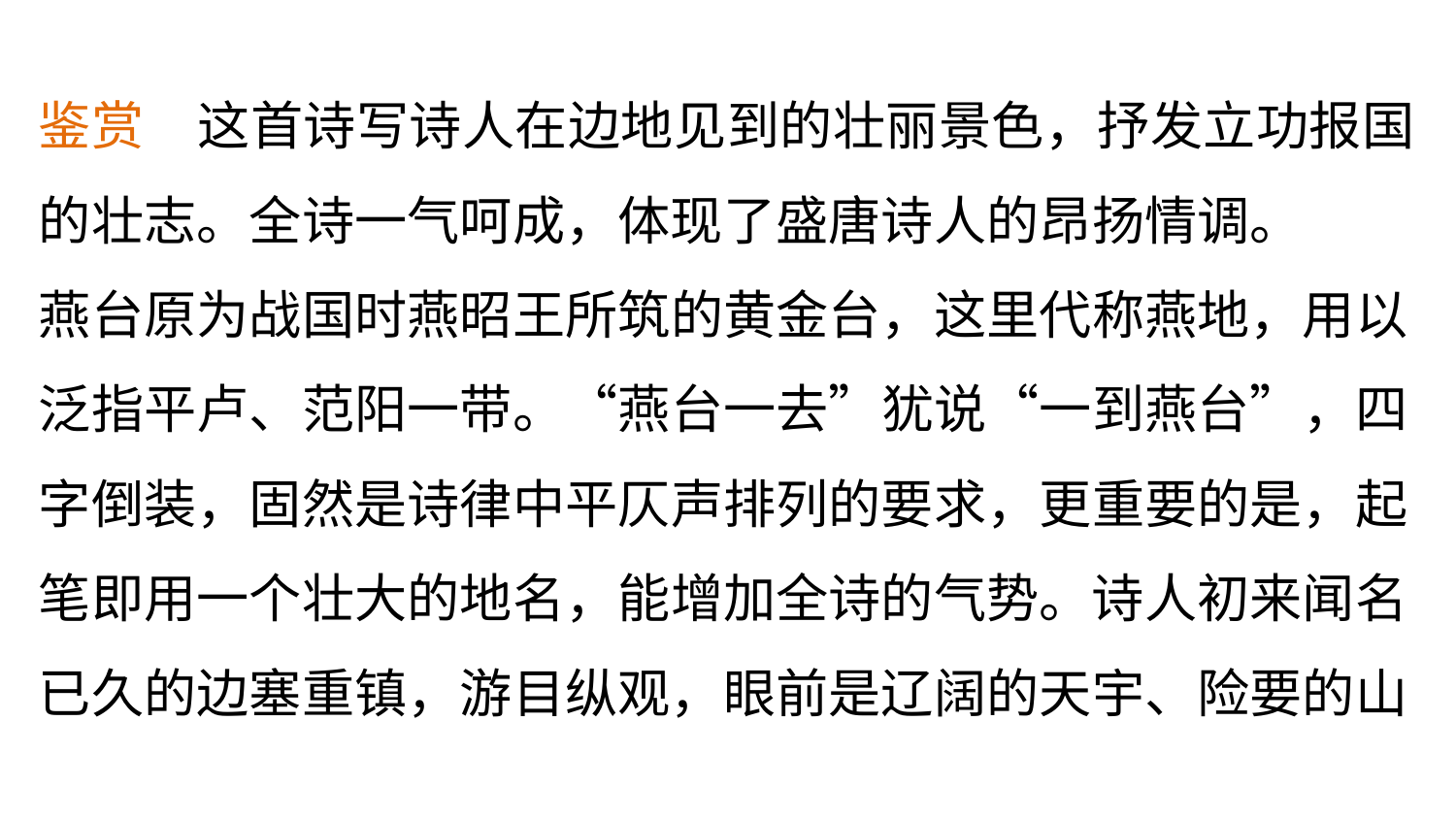

鉴赏　这首诗写诗人在边地见到的壮丽景色，抒发立功报国的壮志。全诗一气呵成，体现了盛唐诗人的昂扬情调。
燕台原为战国时燕昭王所筑的黄金台，这里代称燕地，用以泛指平卢、范阳一带。“燕台一去”犹说“一到燕台”，四字倒装，固然是诗律中平仄声排列的要求，更重要的是，起笔即用一个壮大的地名，能增加全诗的气势。诗人初来闻名已久的边塞重镇，游目纵观，眼前是辽阔的天宇、险要的山